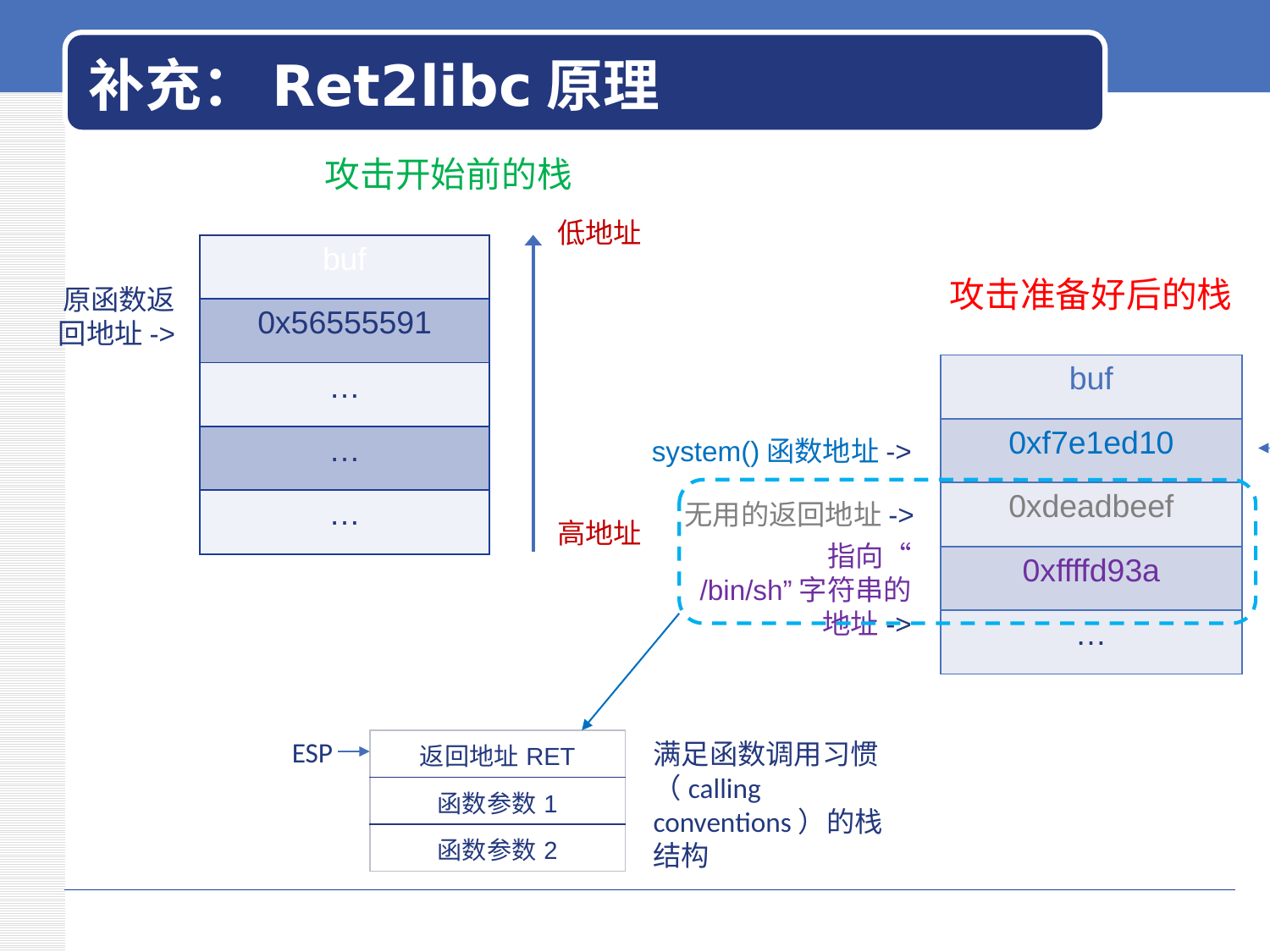

# 补充：Ret2libc原理
攻击开始前的栈
低地址
| buf |
| --- |
| 0x56555591 |
| … |
| … |
| … |
攻击准备好后的栈
原函数返
回地址->
|  |
| --- |
| buf |
| --- |
| 0xf7e1ed10 |
| 0xdeadbeef |
| 0xffffd93a |
| … |
ESP
system()函数地址->

无用的返回地址->
高地址
指向“ /bin/sh”字符串的地址->
ESP
| 返回地址RET |
| --- |
| 函数参数1 |
| 函数参数2 |
满足函数调用习惯（calling conventions）的栈结构